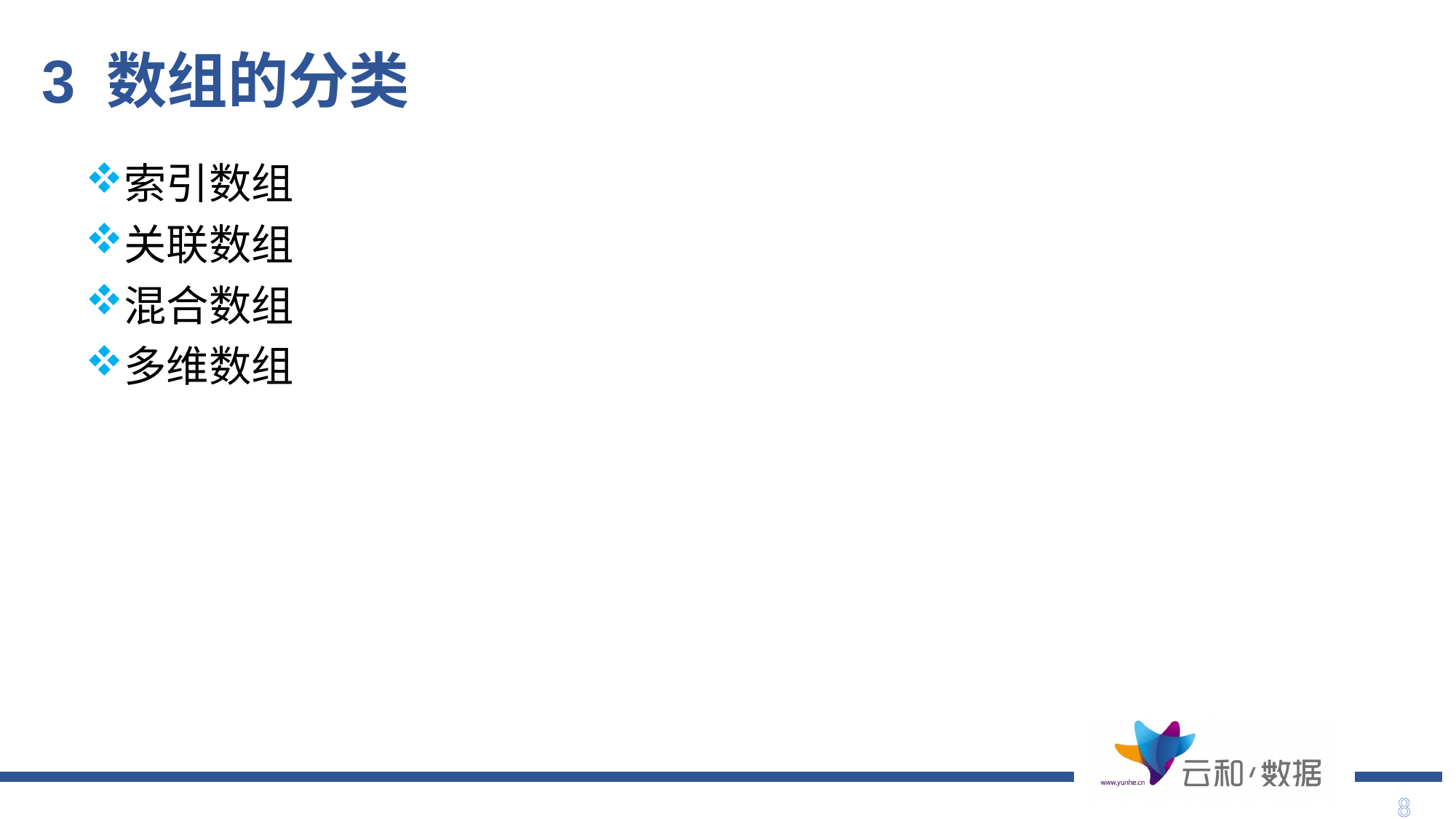

# 3 数组的分类
索引数组
关联数组
混合数组
多维数组